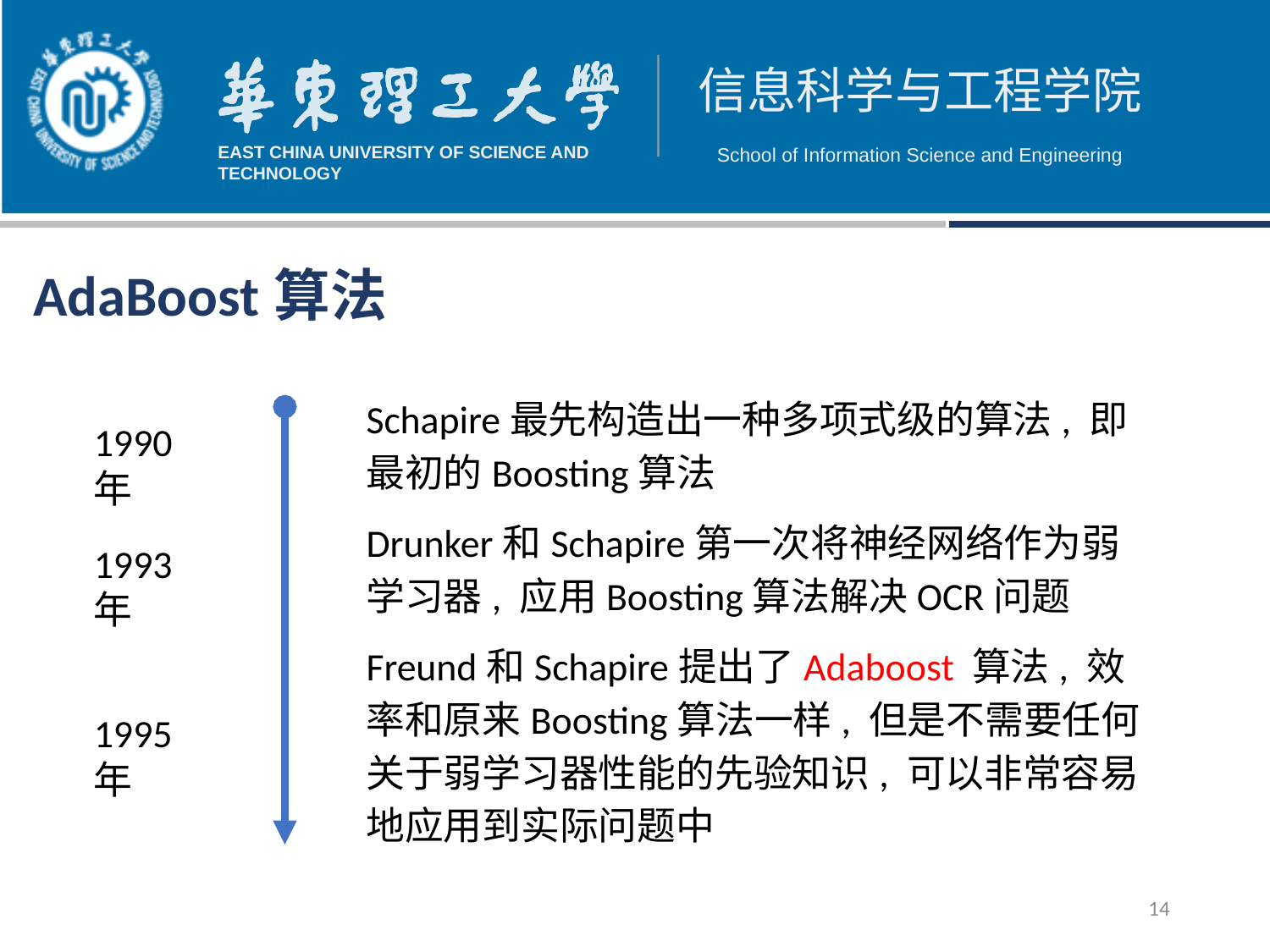

AdaBoost算法
Schapire最先构造出一种多项式级的算法, 即最初的Boosting算法
Drunker和Schapire第一次将神经网络作为弱学习器, 应用Boosting算法解决OCR问题
Freund和Schapire提出了Adaboost 算法, 效率和原来Boosting算法一样, 但是不需要任何关于弱学习器性能的先验知识, 可以非常容易地应用到实际问题中
1990年
1993年
1995年
14